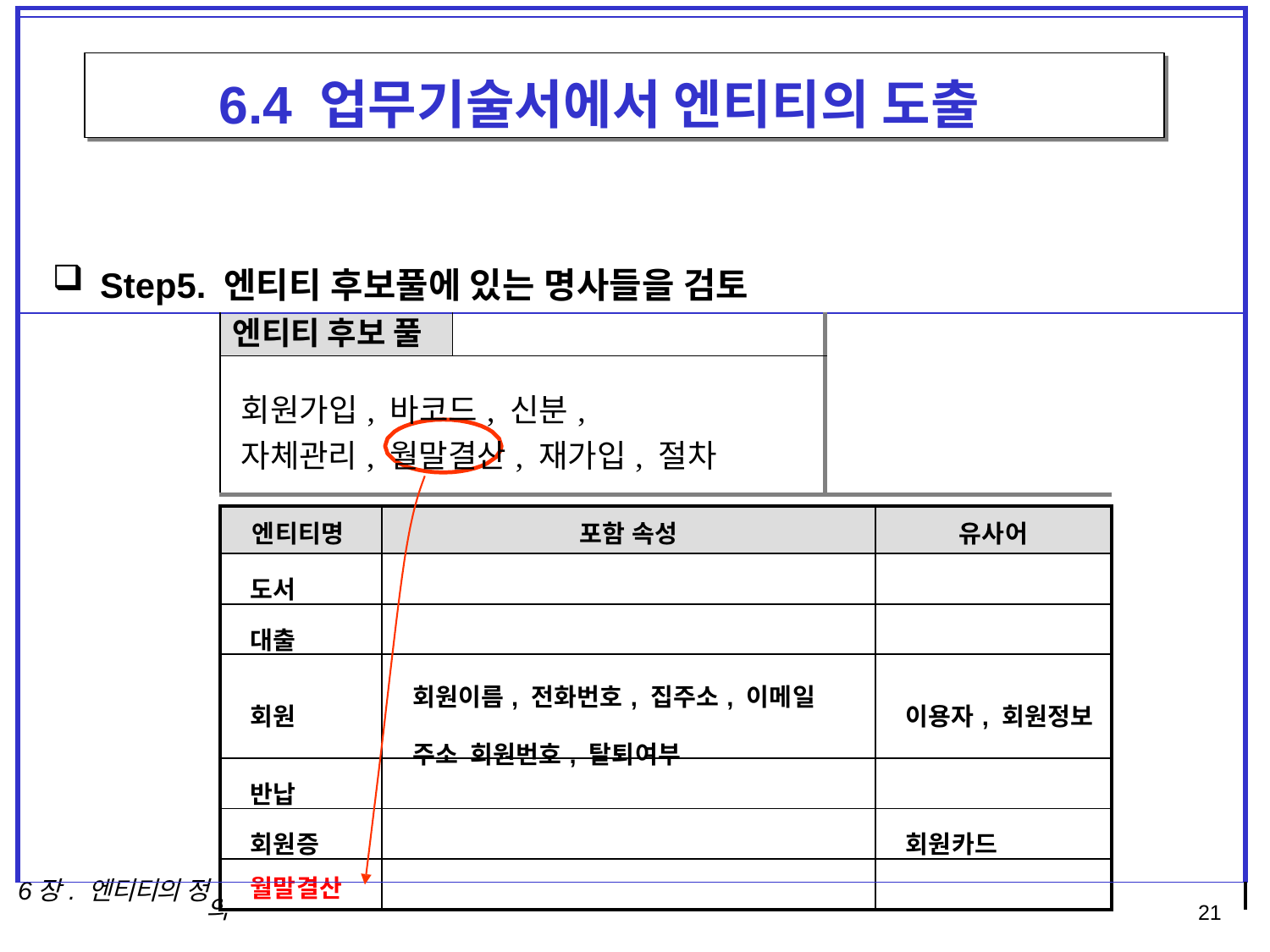

|  |  |  |  |  |  |  |
| --- | --- | --- | --- | --- | --- | --- |
| 6.4 업무기술서에서 엔티티의 도출 Step5. 엔티티 후보풀에 있는 명사들을 검토 |  |  |  |  |  |  |
|  | 엔티티 후보 풀 |  |  |  |  |  |
|  | 회원가입, 바코드, 신분, 자체관리, 월말결산, 재가입, 절차 |  |  |  |  |  |
|  |  |  |  |  |  |  |
|  | 엔티티명 | 포함 속성 |  |  | 유사어 |  |
|  | 도서 |  |  |  |  |  |
|  | 대출 |  |  |  |  |  |
|  | 회원 | 회원이름, 전화번호, 집주소, 이메일 주소 회원번호, 탈퇴여부 |  |  | 이용자, 회원정보 |  |
|  | 반납 |  |  |  |  |  |
|  | 회원증 |  |  |  | 회원카드 |  |
|  |  |  |  |  |  |  |
| 6장. 엔티티의 정 | 월말결산 |  |  |  |  |  |

의
21